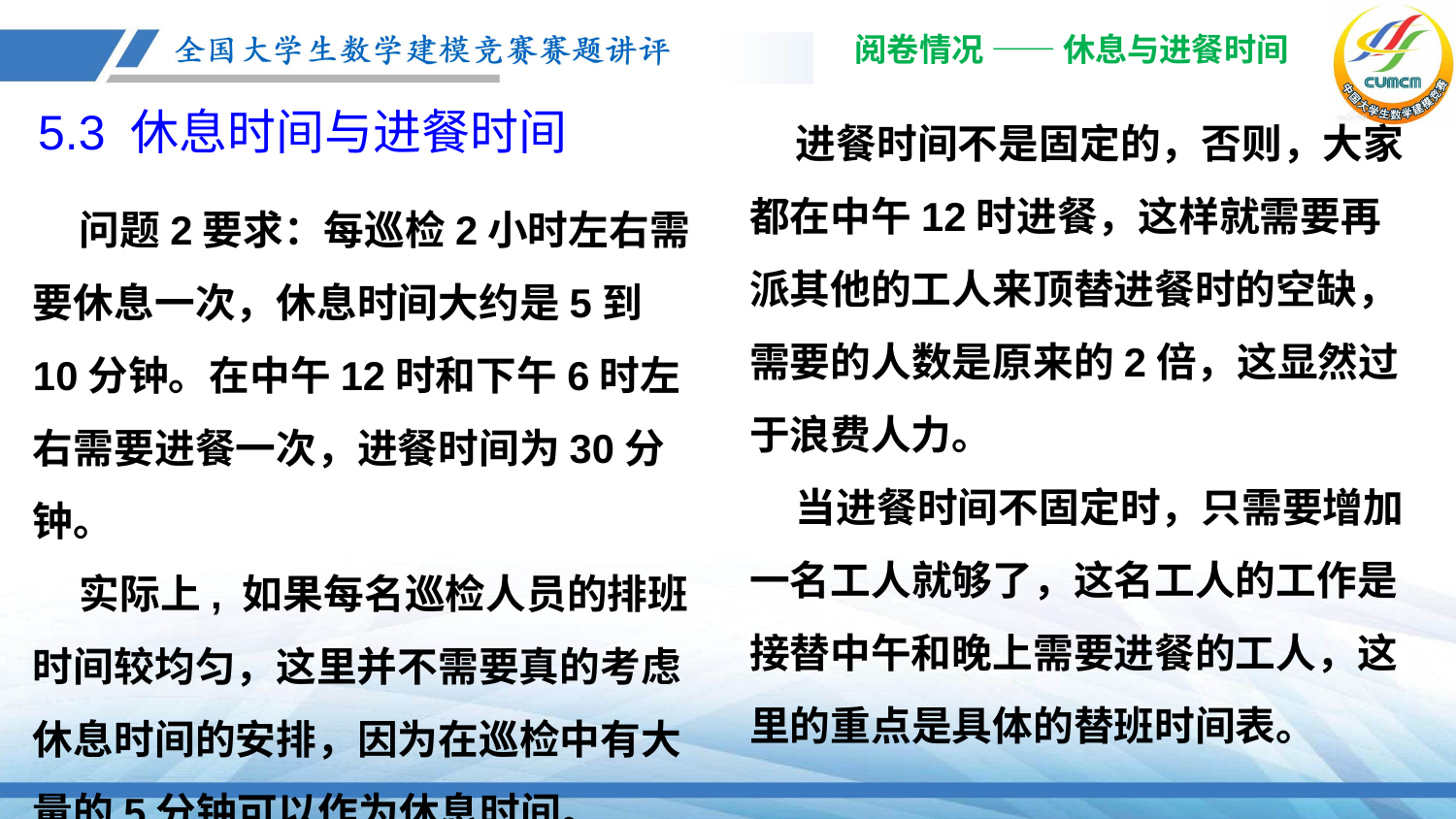

阅卷情况 —— 休息与进餐时间
    进餐时间不是固定的，否则，大家都在中午12时进餐，这样就需要再派其他的工人来顶替进餐时的空缺，需要的人数是原来的2倍，这显然过于浪费人力。
    当进餐时间不固定时，只需要增加一名工人就够了，这名工人的工作是接替中午和晚上需要进餐的工人，这里的重点是具体的替班时间表。
5.3 休息时间与进餐时间
    问题2要求：每巡检2小时左右需要休息一次，休息时间大约是5到10分钟。在中午12时和下午6时左右需要进餐一次，进餐时间为30分钟。
    实际上, 如果每名巡检人员的排班时间较均匀，这里并不需要真的考虑休息时间的安排，因为在巡检中有大量的5分钟可以作为休息时间。